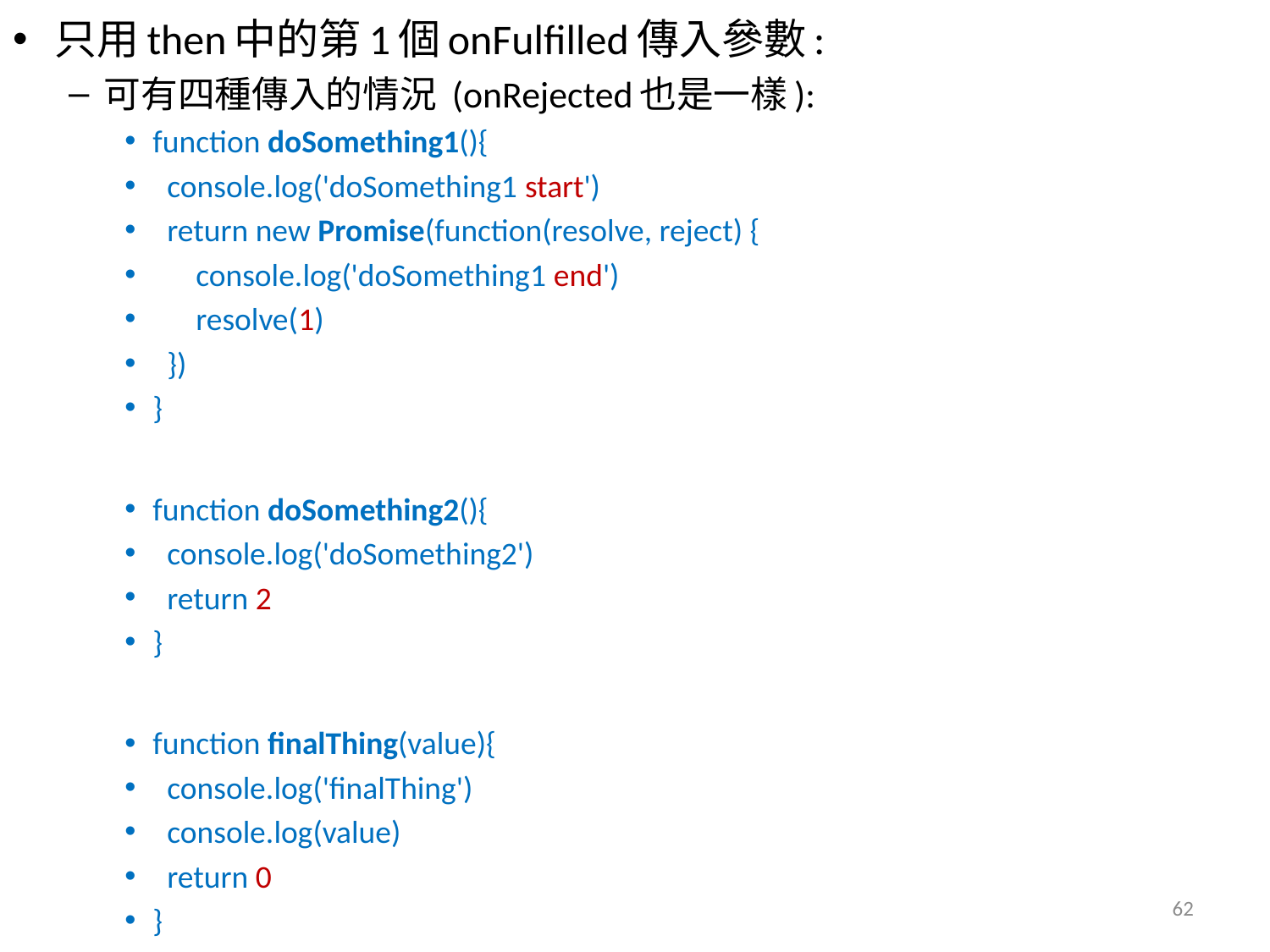

只用then中的第1個onFulfilled傳入參數:
可有四種傳入的情況 (onRejected也是一樣):
function doSomething1(){
  console.log('doSomething1 start')
  return new Promise(function(resolve, reject) {
      console.log('doSomething1 end')
      resolve(1)
  })
}

function doSomething2(){
  console.log('doSomething2')
  return 2
}

function finalThing(value){
  console.log('finalThing')
  console.log(value)
  return 0
}
62